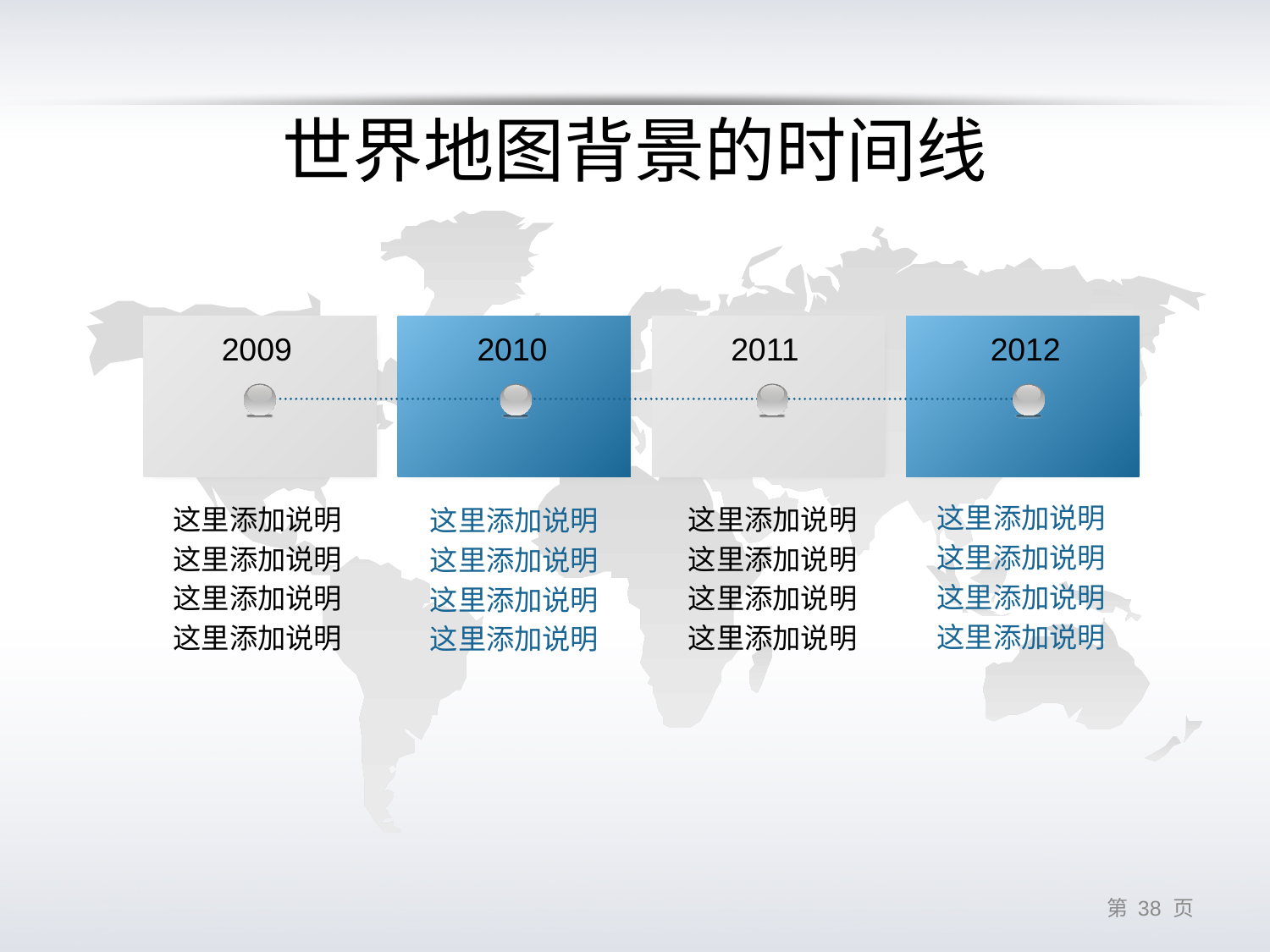

# 世界地图背景的时间线

2009
2010
2011
2012

这里添加说明
这里添加说明
这里添加说明
这里添加说明
这里添加说明
这里添加说明
这里添加说明
这里添加说明
这里添加说明
这里添加说明
这里添加说明
这里添加说明
这里添加说明
这里添加说明
这里添加说明
这里添加说明
第 38 页